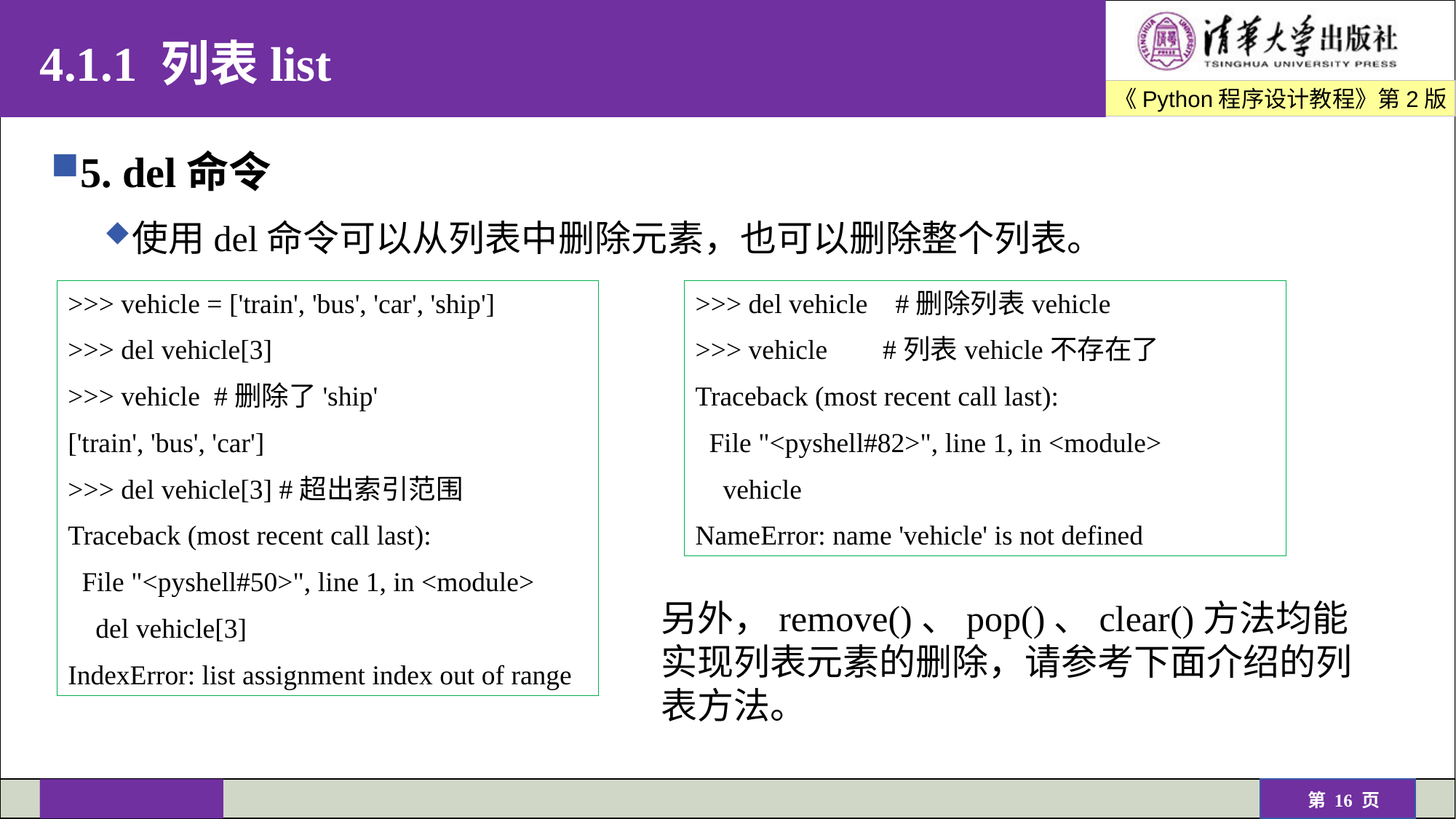

# 4.1.1 列表list
5. del命令
使用del命令可以从列表中删除元素，也可以删除整个列表。
>>> vehicle = ['train', 'bus', 'car', 'ship']
>>> del vehicle[3]
>>> vehicle  #删除了'ship'
['train', 'bus', 'car']
>>> del vehicle[3] #超出索引范围
Traceback (most recent call last):
  File "<pyshell#50>", line 1, in <module>
    del vehicle[3]
IndexError: list assignment index out of range
>>> del vehicle    #删除列表vehicle
>>> vehicle        #列表vehicle不存在了
Traceback (most recent call last):
  File "<pyshell#82>", line 1, in <module>
    vehicle
NameError: name 'vehicle' is not defined
另外，remove()、pop()、clear()方法均能实现列表元素的删除，请参考下面介绍的列表方法。